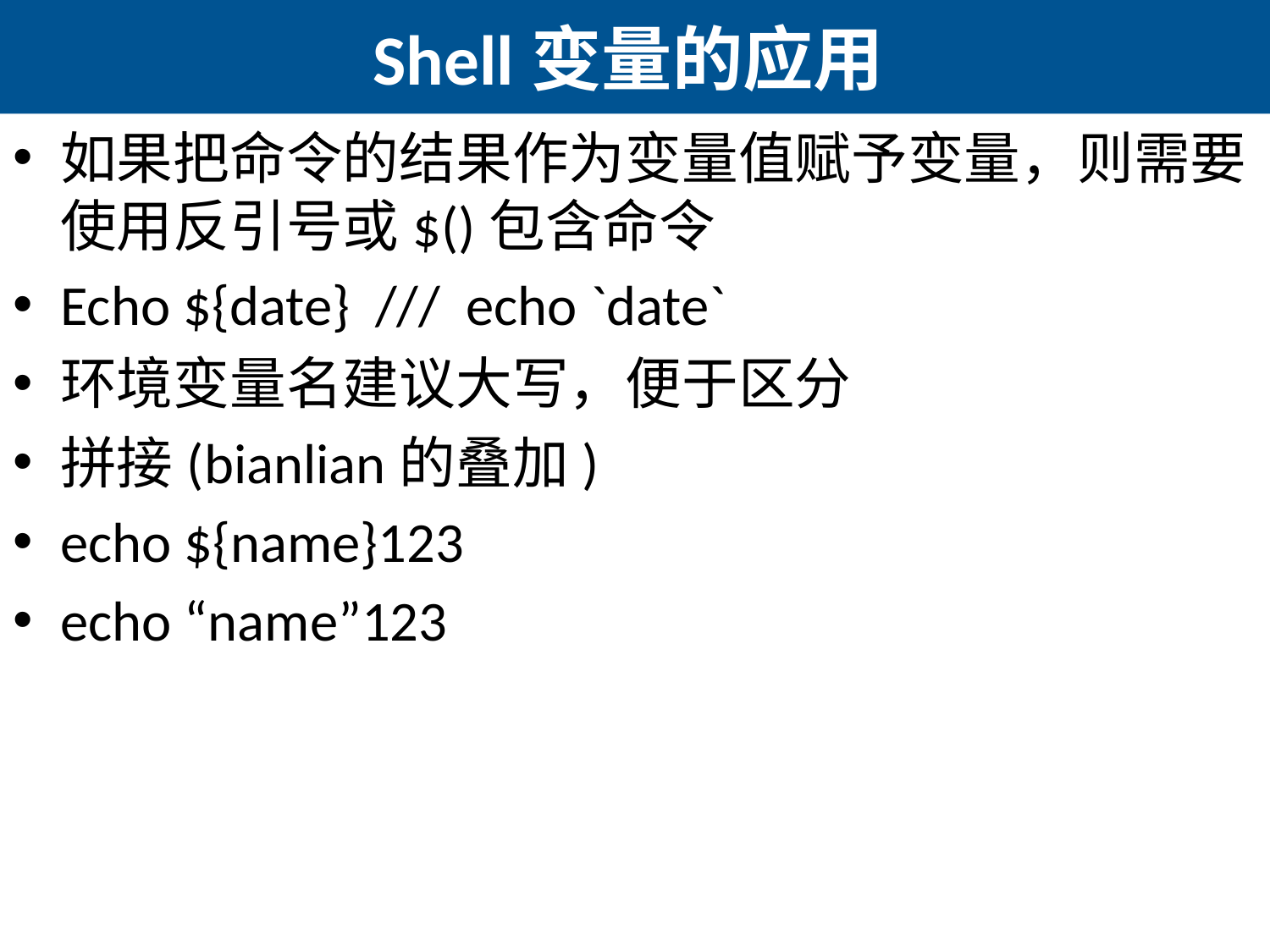

# Shell变量的应用
如果把命令的结果作为变量值赋予变量，则需要使用反引号或$()包含命令
Echo ${date}  ///  echo `date`
环境变量名建议大写，便于区分
拼接(bianlian的叠加)
echo ${name}123
echo “name”123